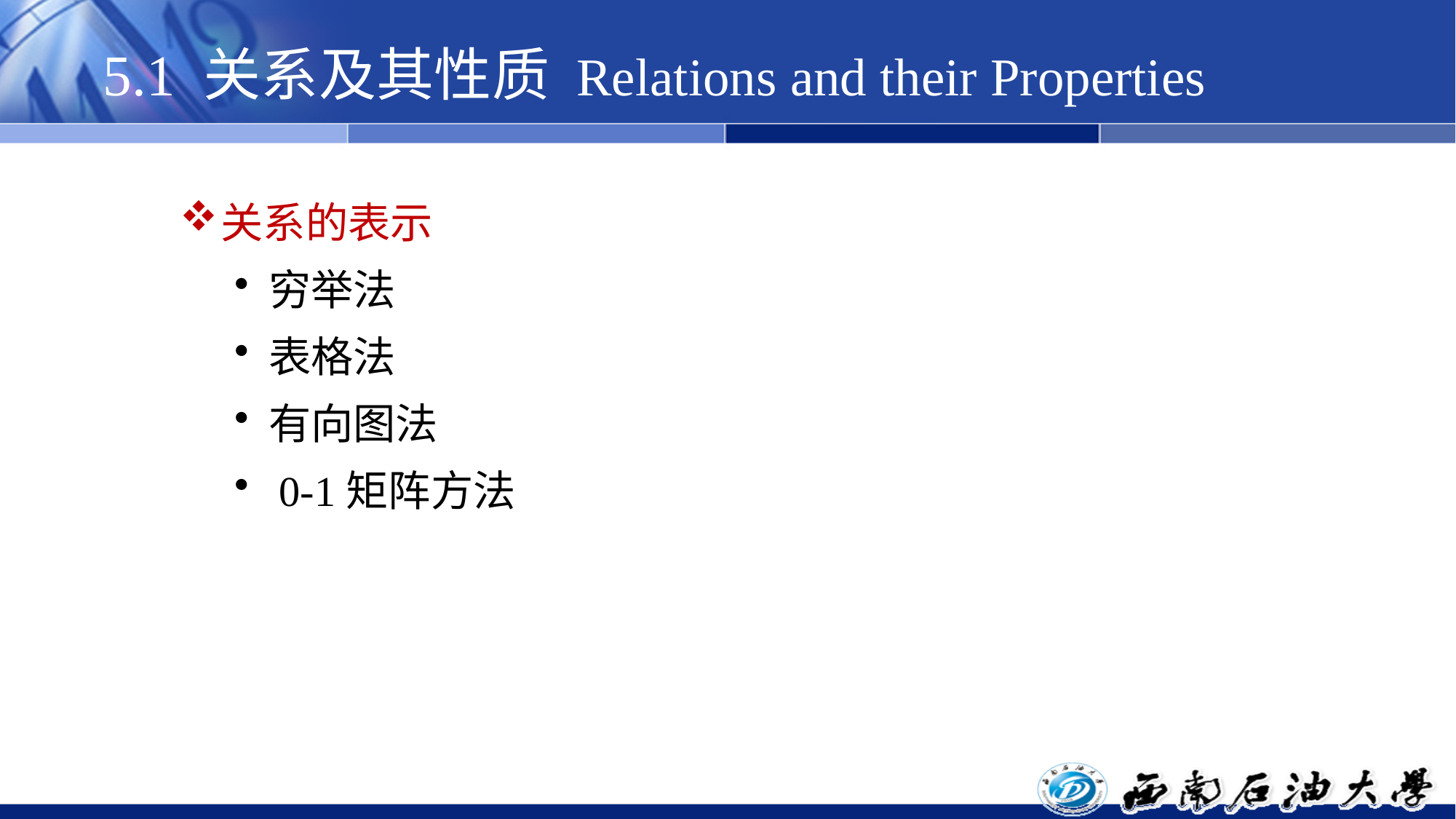

# 5.1 关系及其性质 Relations and their Properties
关系的表示
穷举法
表格法
有向图法
 0-1矩阵方法